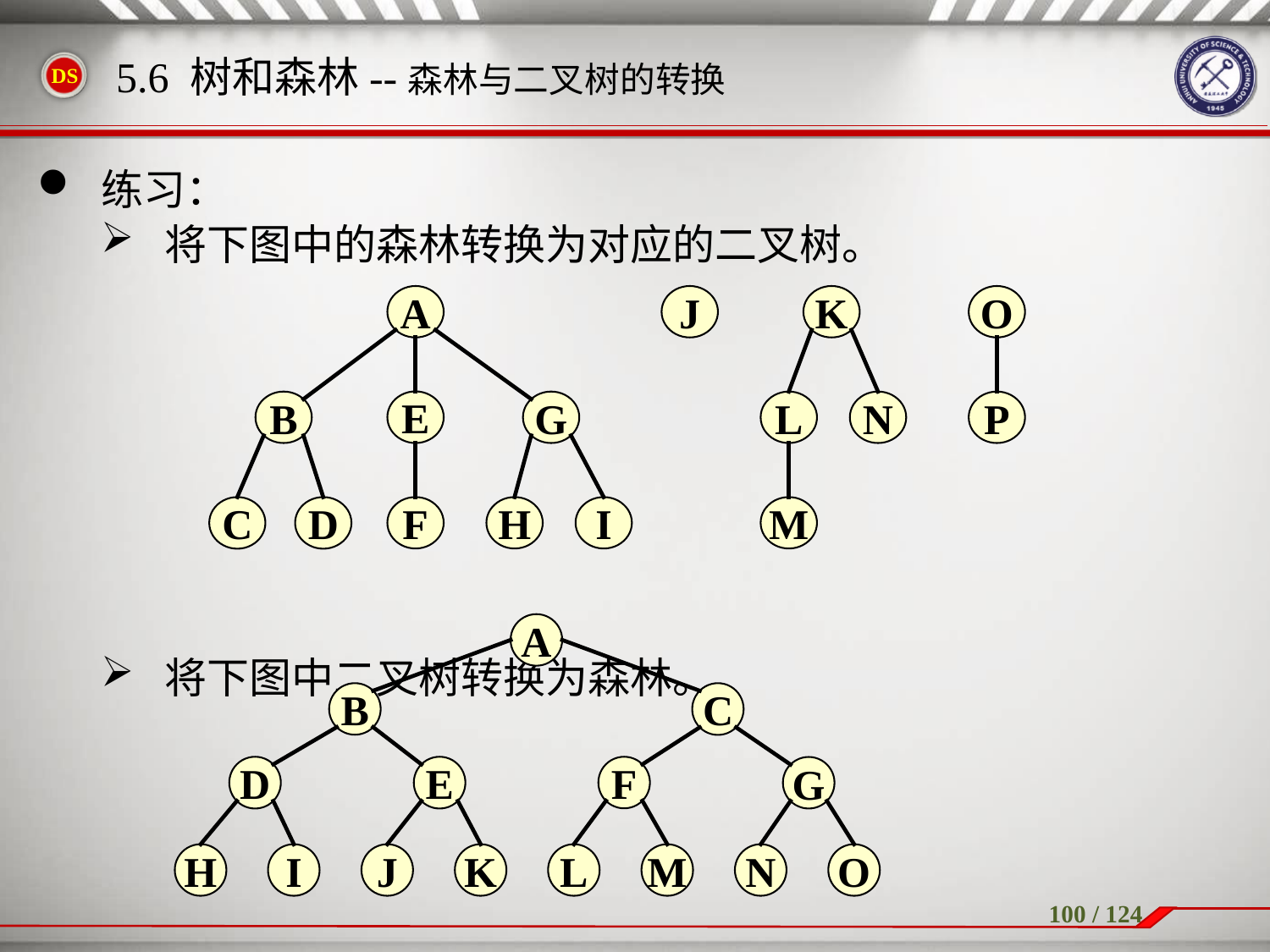

练习：
将下图中的森林转换为对应的二叉树。

将下图中二叉树转换为森林。

5.6 树和森林--森林与二叉树的转换
A
J
K
O
E
B
G
L
N
P
C
D
F
H
I
M
A
B
C
D
E
F
G
H
I
J
K
L
M
N
O